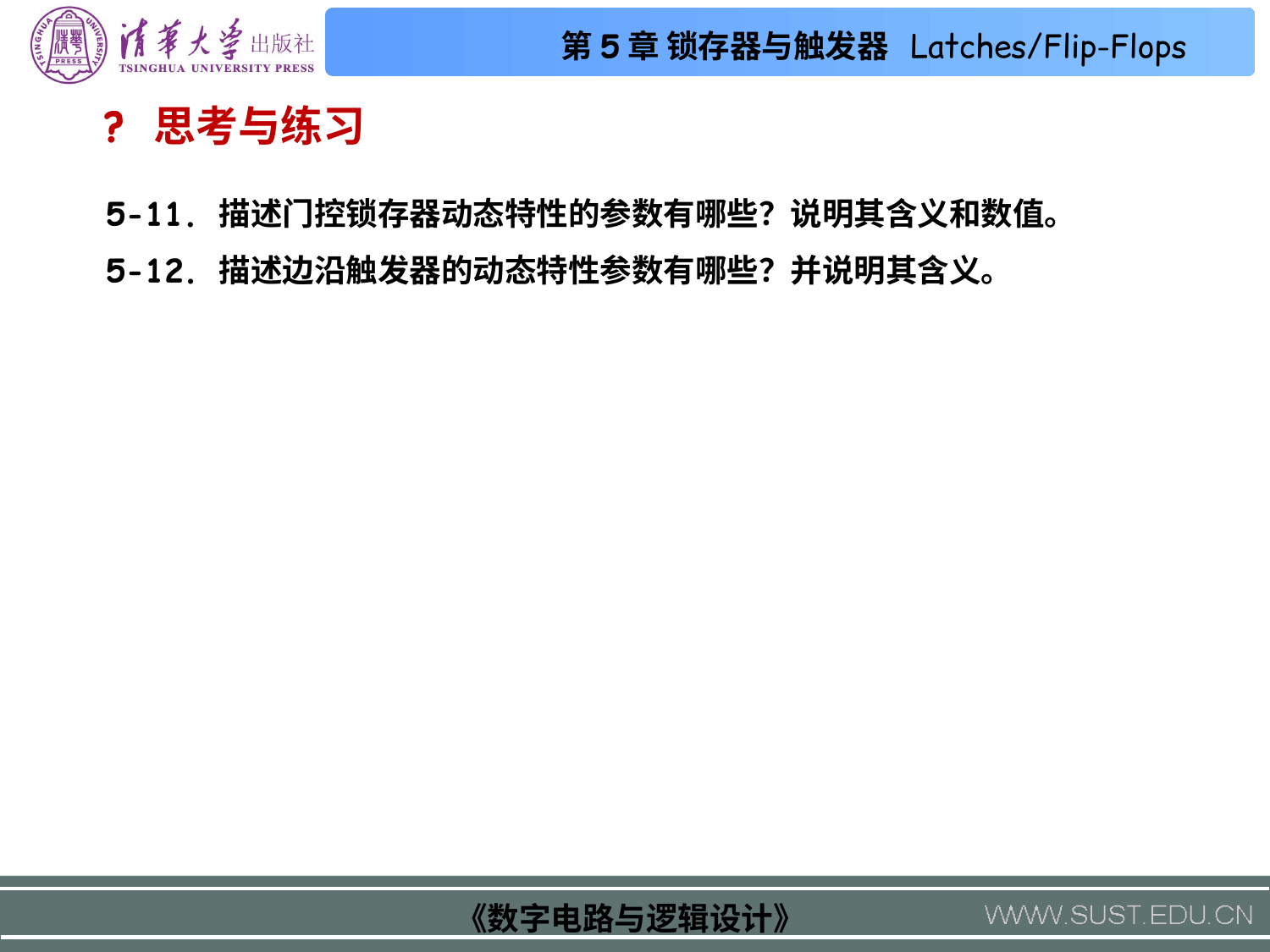

? 思考与练习
5-11. 描述门控锁存器动态特性的参数有哪些？说明其含义和数值。
5-12. 描述边沿触发器的动态特性参数有哪些？并说明其含义。